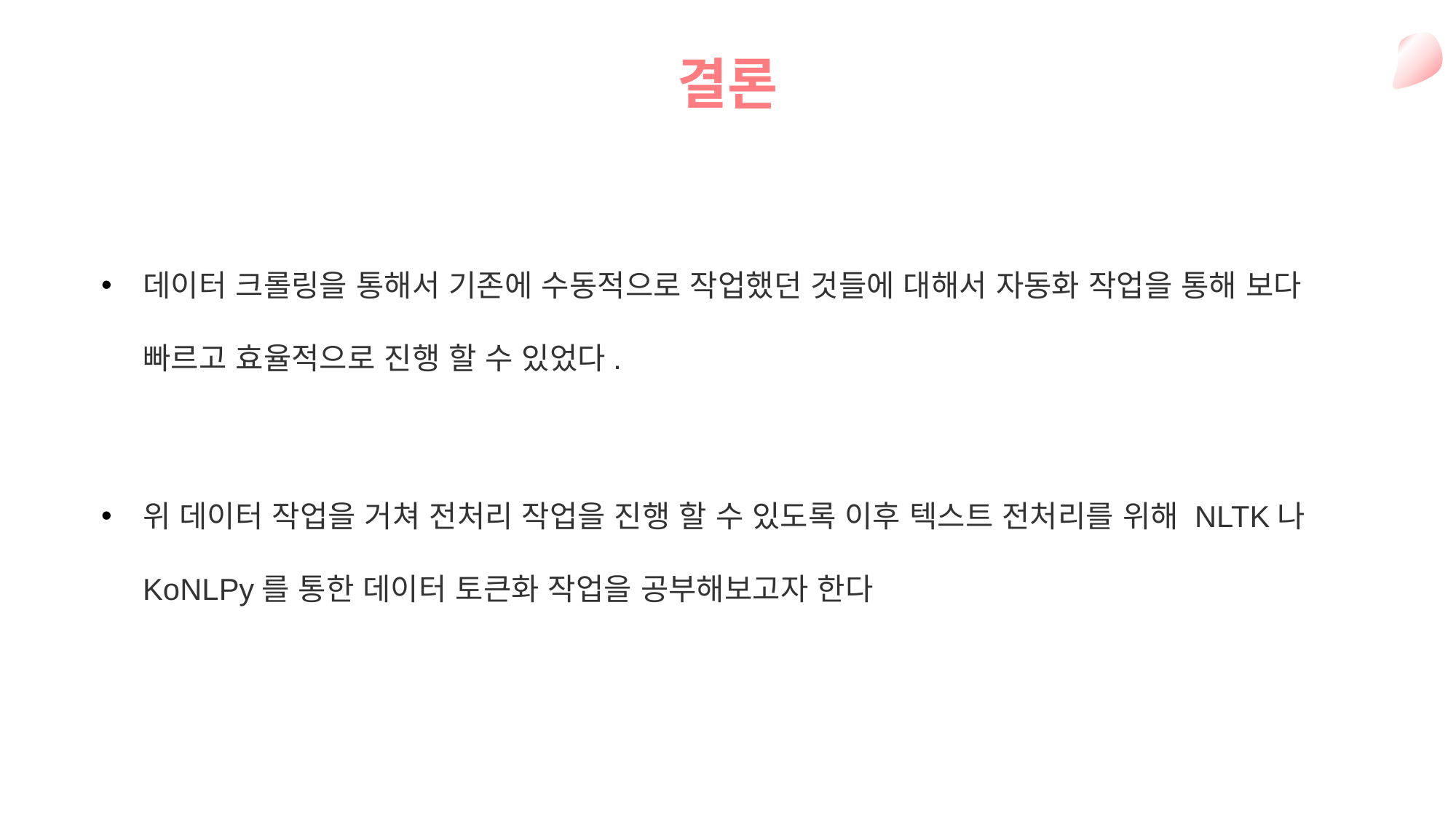

결론
데이터 크롤링을 통해서 기존에 수동적으로 작업했던 것들에 대해서 자동화 작업을 통해 보다 빠르고 효율적으로 진행 할 수 있었다.

위 데이터 작업을 거쳐 전처리 작업을 진행 할 수 있도록 이후 텍스트 전처리를 위해 NLTK나 KoNLPy를 통한 데이터 토큰화 작업을 공부해보고자 한다